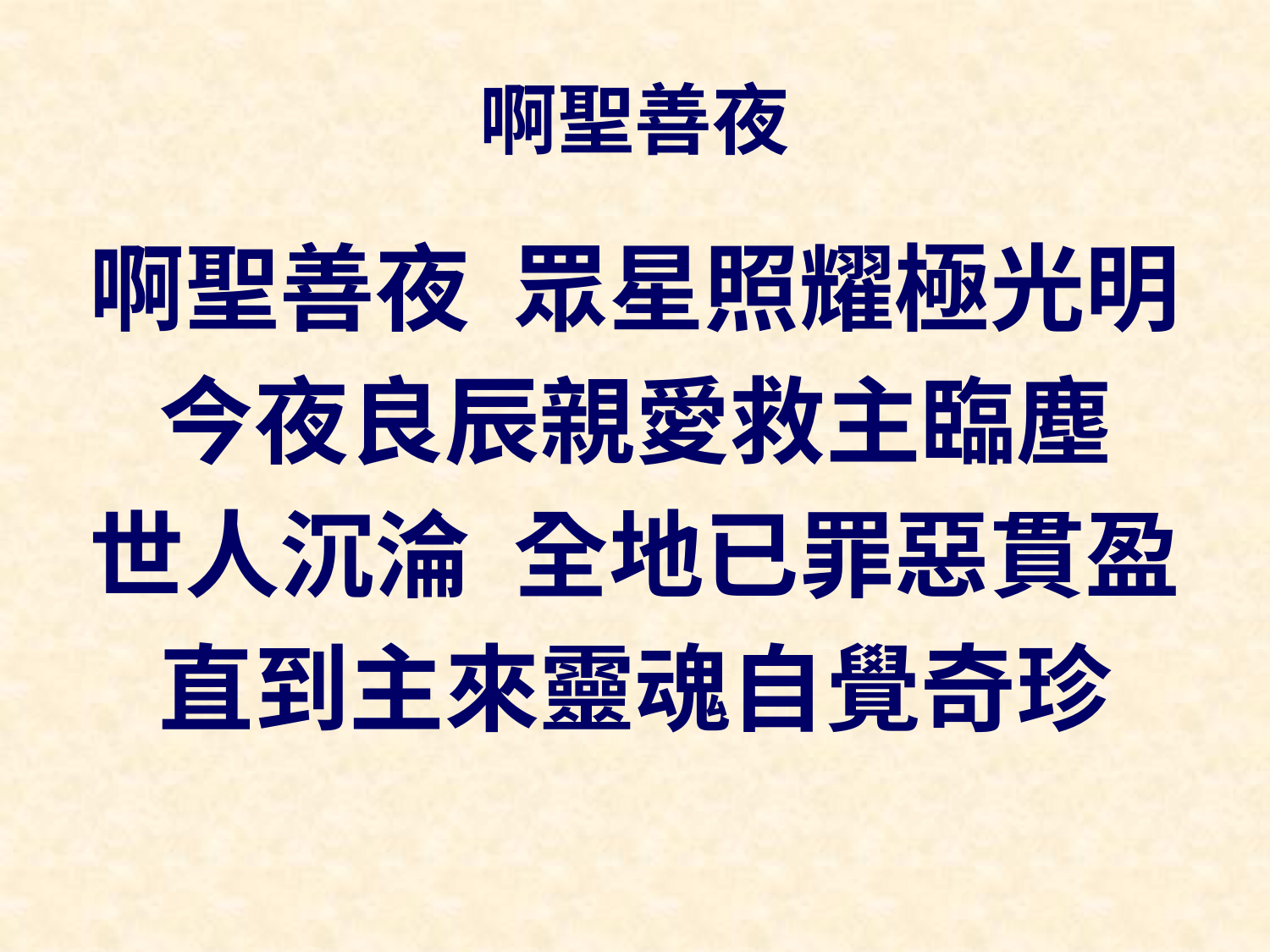

# 啊聖善夜
啊聖善夜  眾星照耀極光明
今夜良辰親愛救主臨塵
世人沉淪  全地已罪惡貫盈
直到主來靈魂自覺奇珍